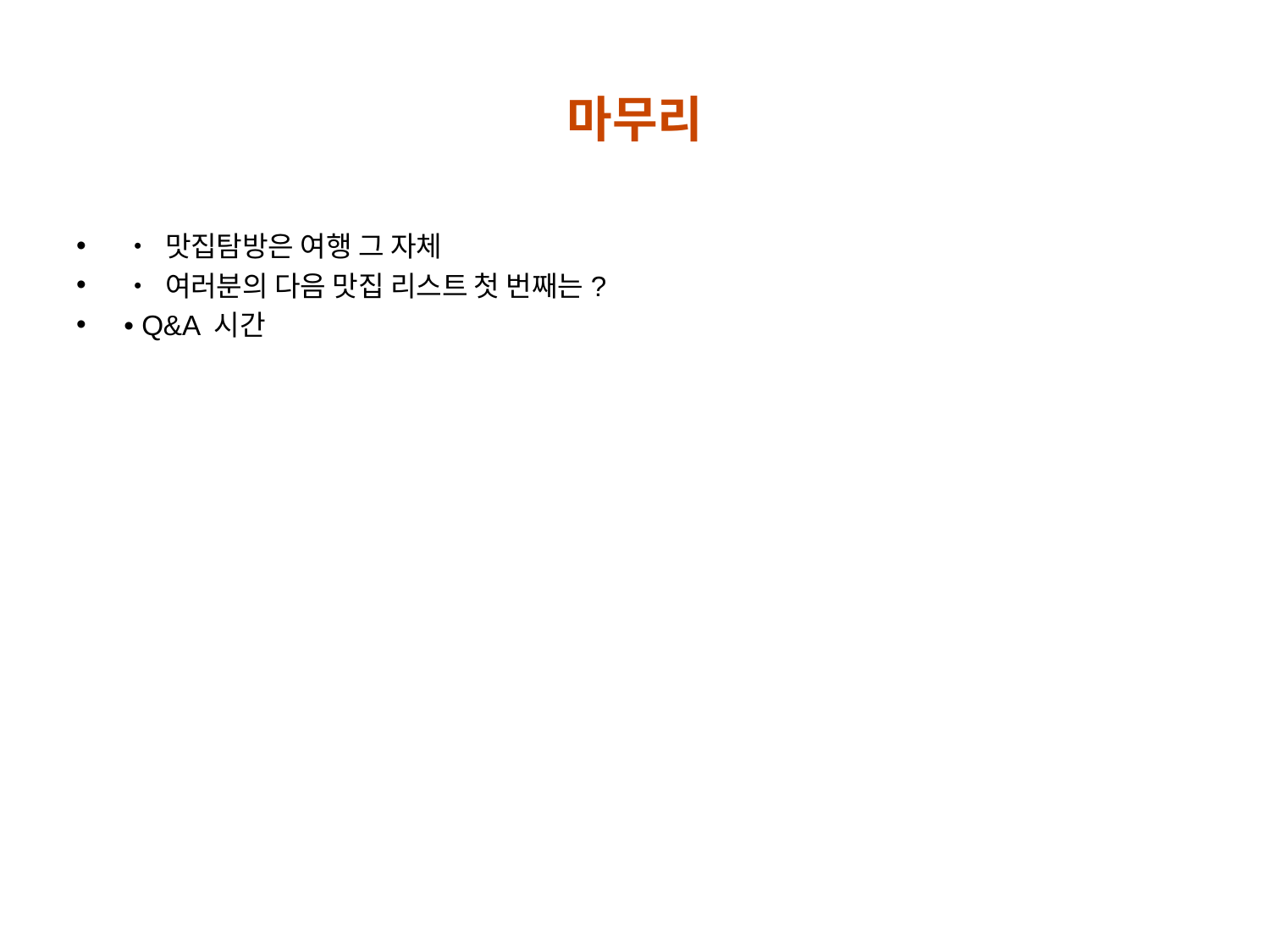

# 마무리
• 맛집탐방은 여행 그 자체
• 여러분의 다음 맛집 리스트 첫 번째는?
• Q&A 시간